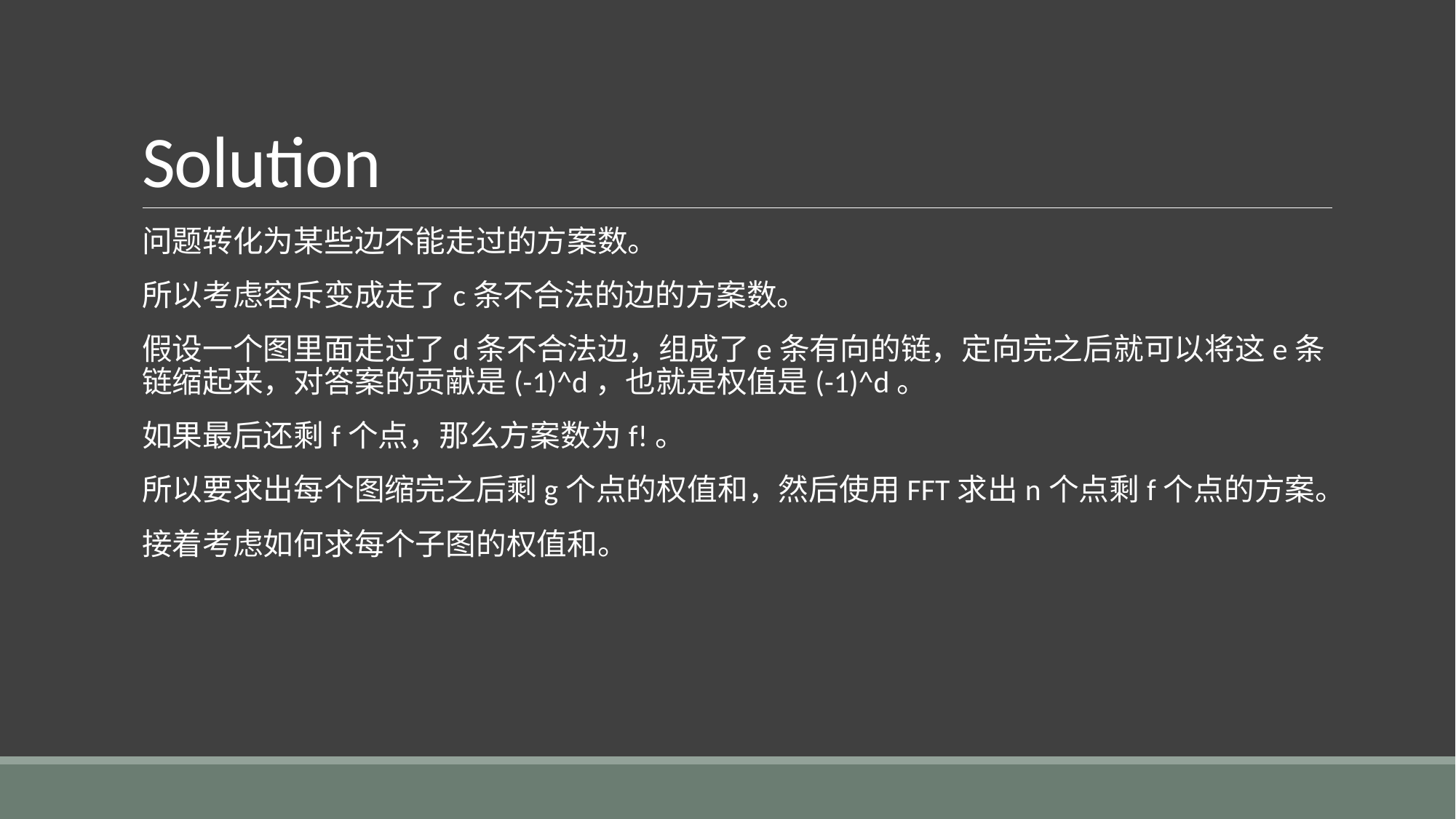

# Solution
问题转化为某些边不能走过的方案数。
所以考虑容斥变成走了c条不合法的边的方案数。
假设一个图里面走过了d条不合法边，组成了e条有向的链，定向完之后就可以将这e条链缩起来，对答案的贡献是(-1)^d，也就是权值是(-1)^d。
如果最后还剩f个点，那么方案数为f!。
所以要求出每个图缩完之后剩g个点的权值和，然后使用FFT求出n个点剩f个点的方案。
接着考虑如何求每个子图的权值和。